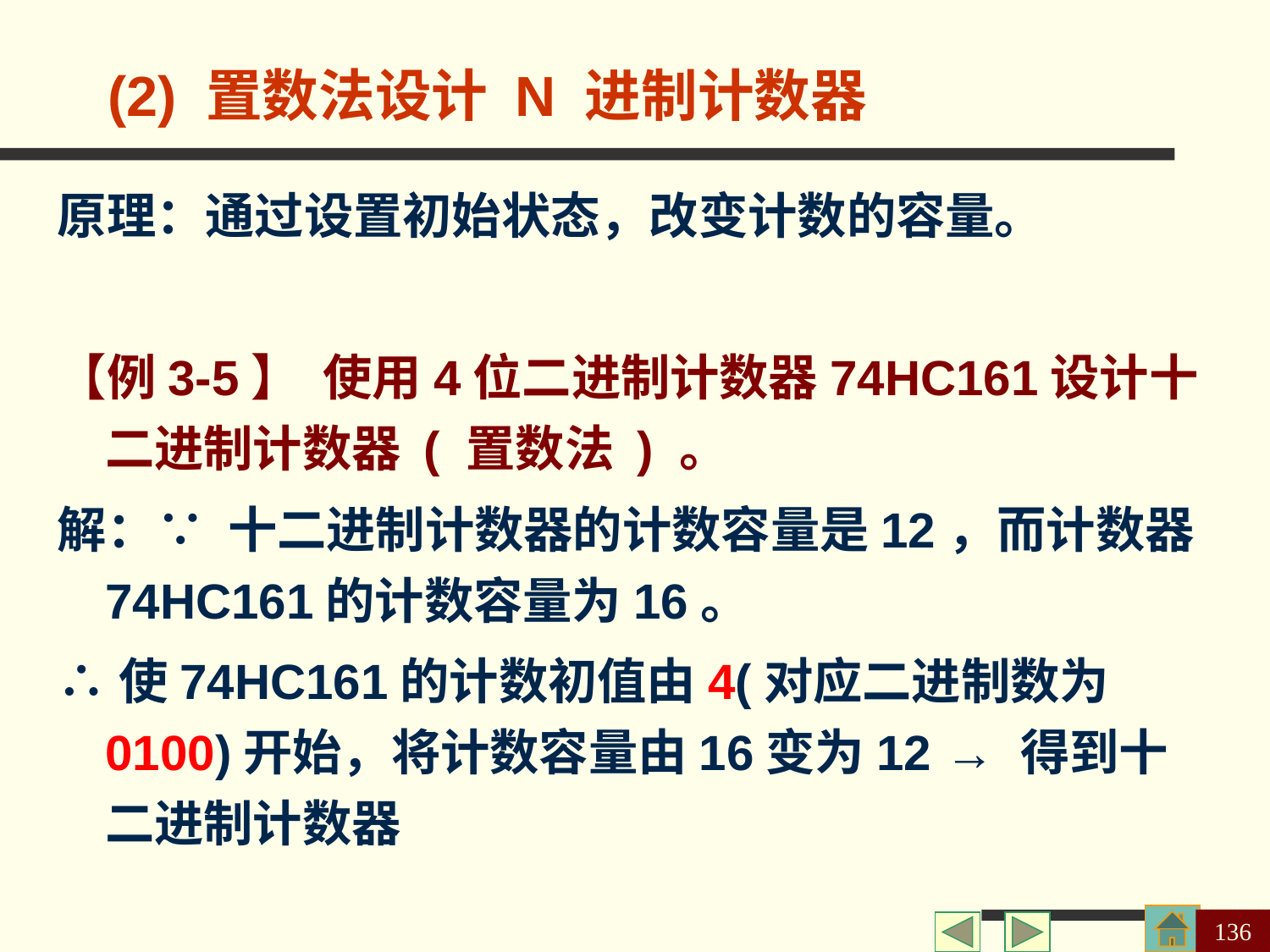

(2) 置数法设计 N 进制计数器
原理：通过设置初始状态，改变计数的容量。

【例3-5】  使用4位二进制计数器74HC161设计十二进制计数器 ( 置数法 ) 。
解：∵  十二进制计数器的计数容量是12，而计数器74HC161的计数容量为16。
∴使74HC161的计数初值由4(对应二进制数为0100)开始，将计数容量由16变为12 → 得到十二进制计数器
136